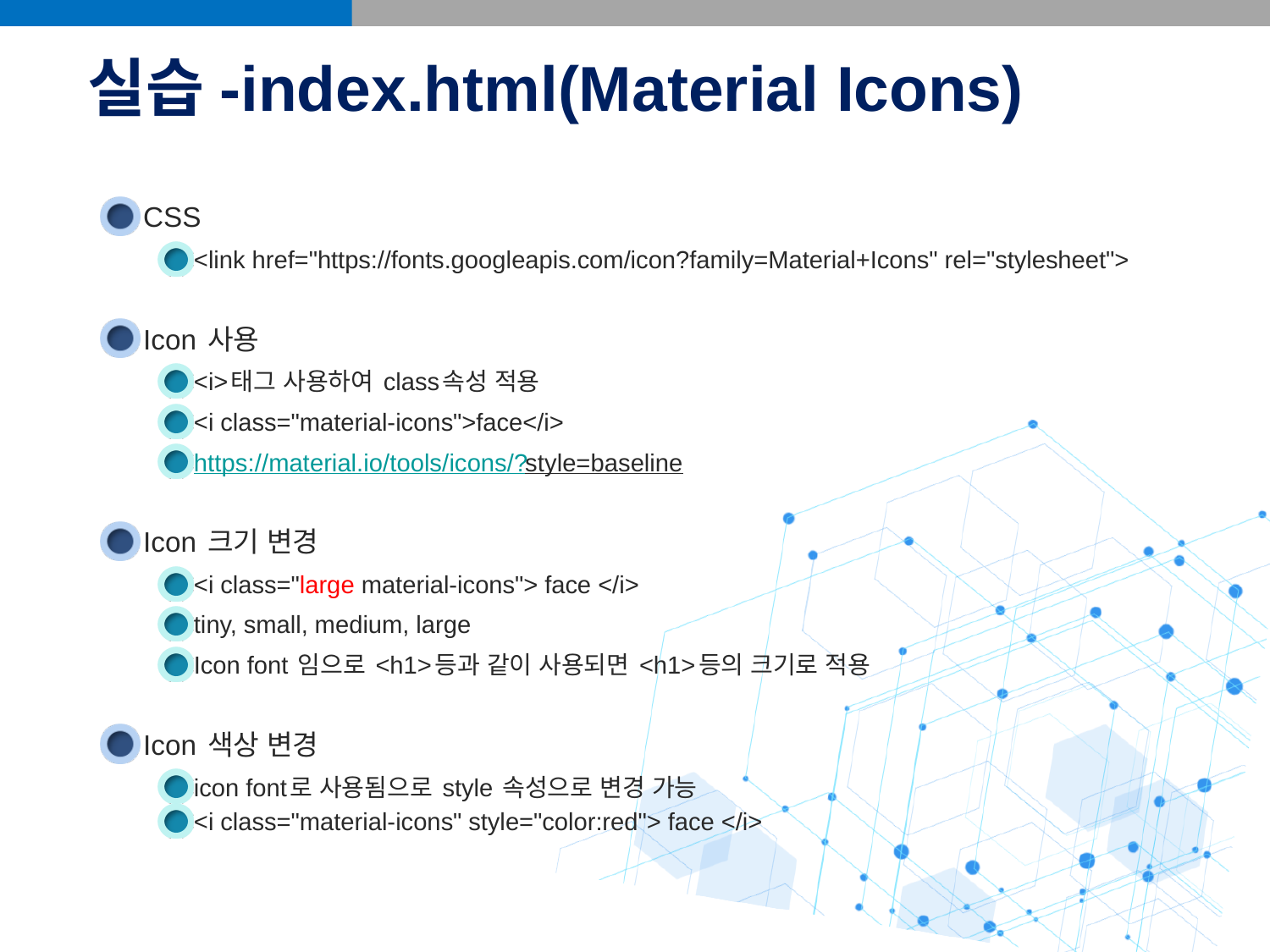

# 실습-index.html(Material Icons)
CSS
<link href="https://fonts.googleapis.com/icon?family=Material+Icons" rel="stylesheet">
Icon 사용
<i>태그 사용하여 class속성 적용
<i class="material-icons">face</i>
https://material.io/tools/icons/?style=baseline
Icon 크기 변경
<i class="large material-icons"> face </i>
tiny, small, medium, large
Icon font 임으로 <h1>등과 같이 사용되면 <h1>등의 크기로 적용
Icon 색상 변경
icon font로 사용됨으로 style 속성으로 변경 가능
<i class="material-icons" style="color:red"> face </i>